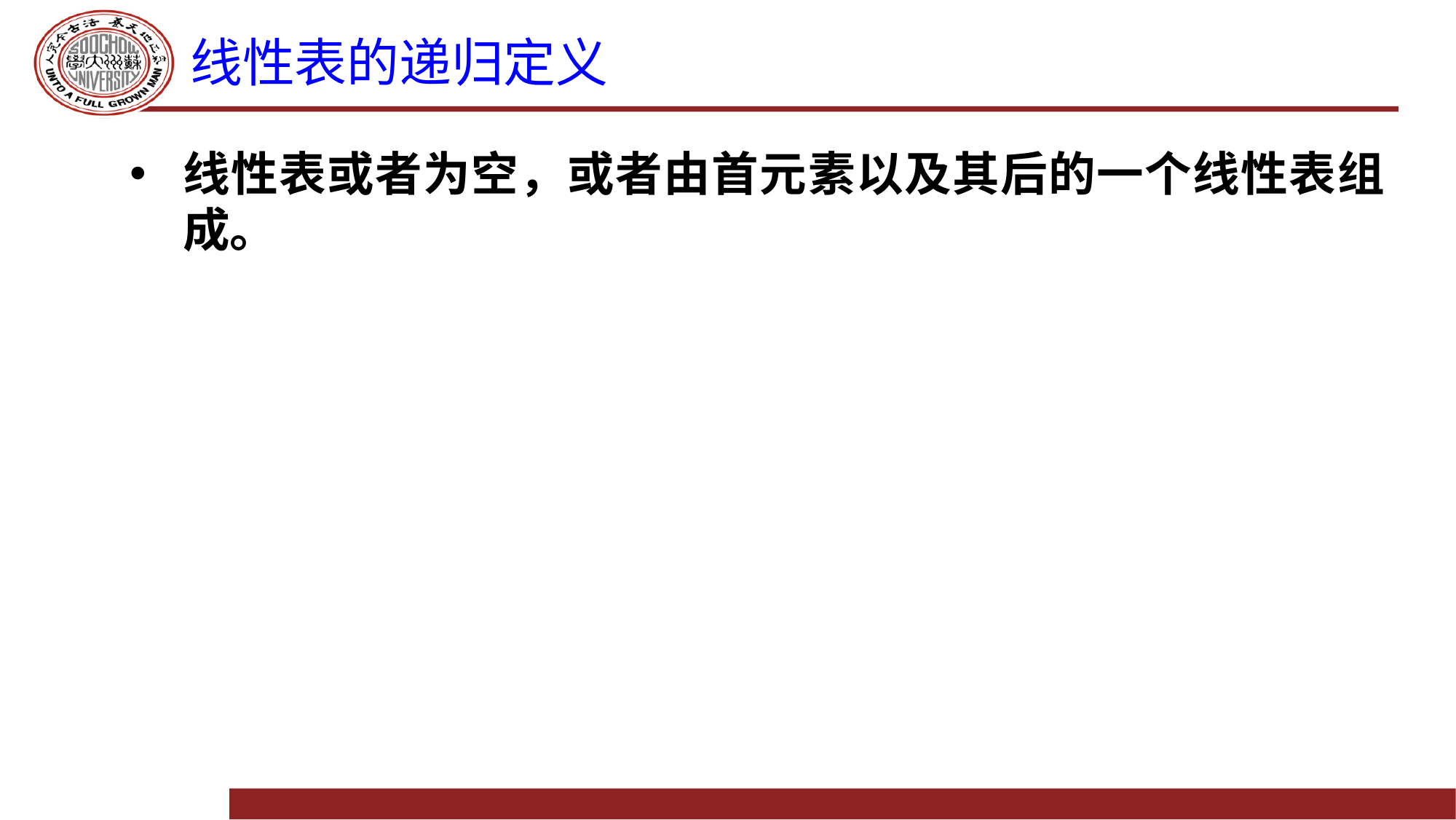

# 线性表的递归定义
线性表或者为空，或者由首元素以及其后的一个线性表组成。